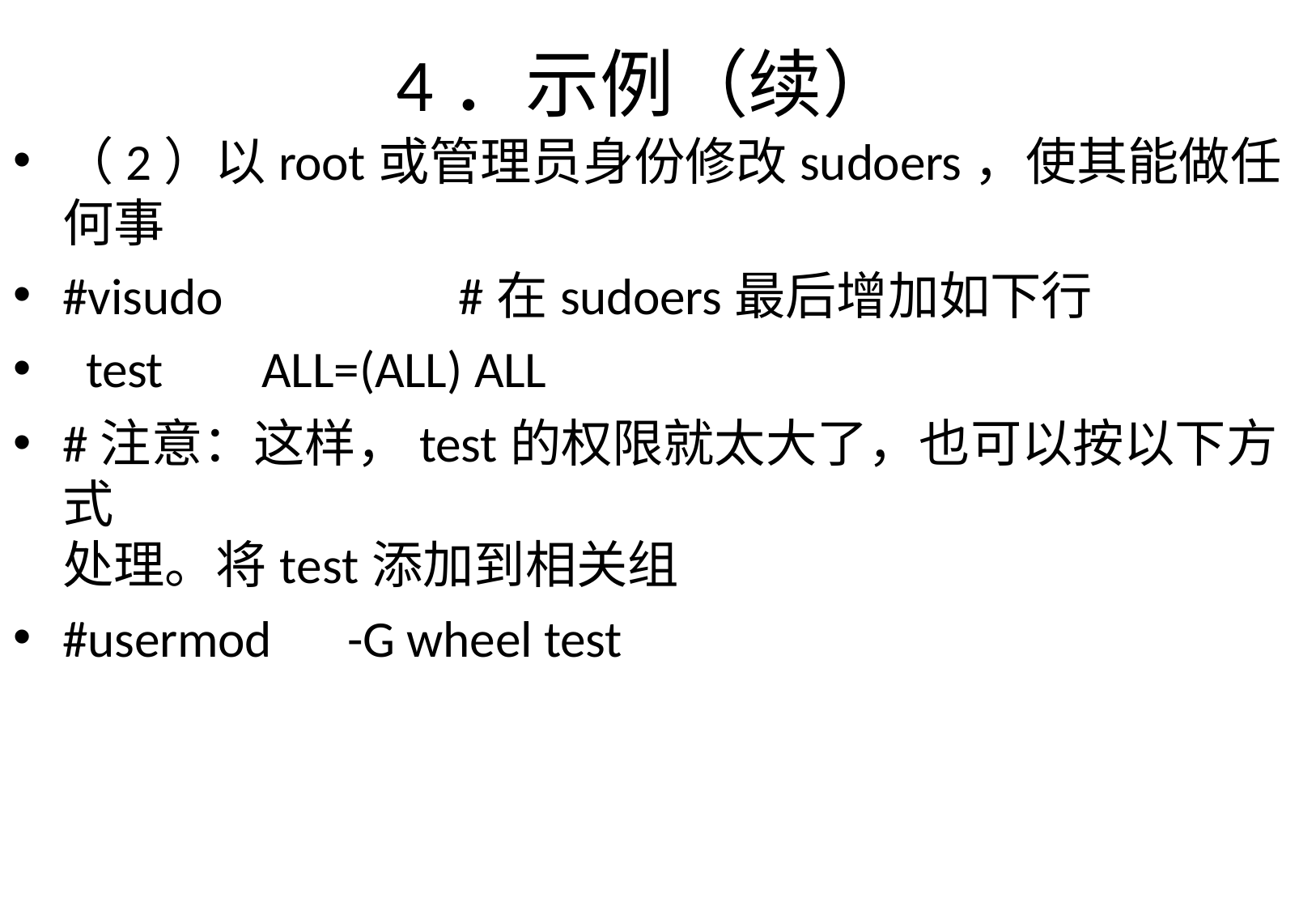

# 4．示例（续）
（2）以root或管理员身份修改sudoers，使其能做任何事
#visudo	#在sudoers最后增加如下行
test	ALL=(ALL) ALL
#注意：这样，test的权限就太大了，也可以按以下方式
处理。将test添加到相关组
#usermod	-G wheel test